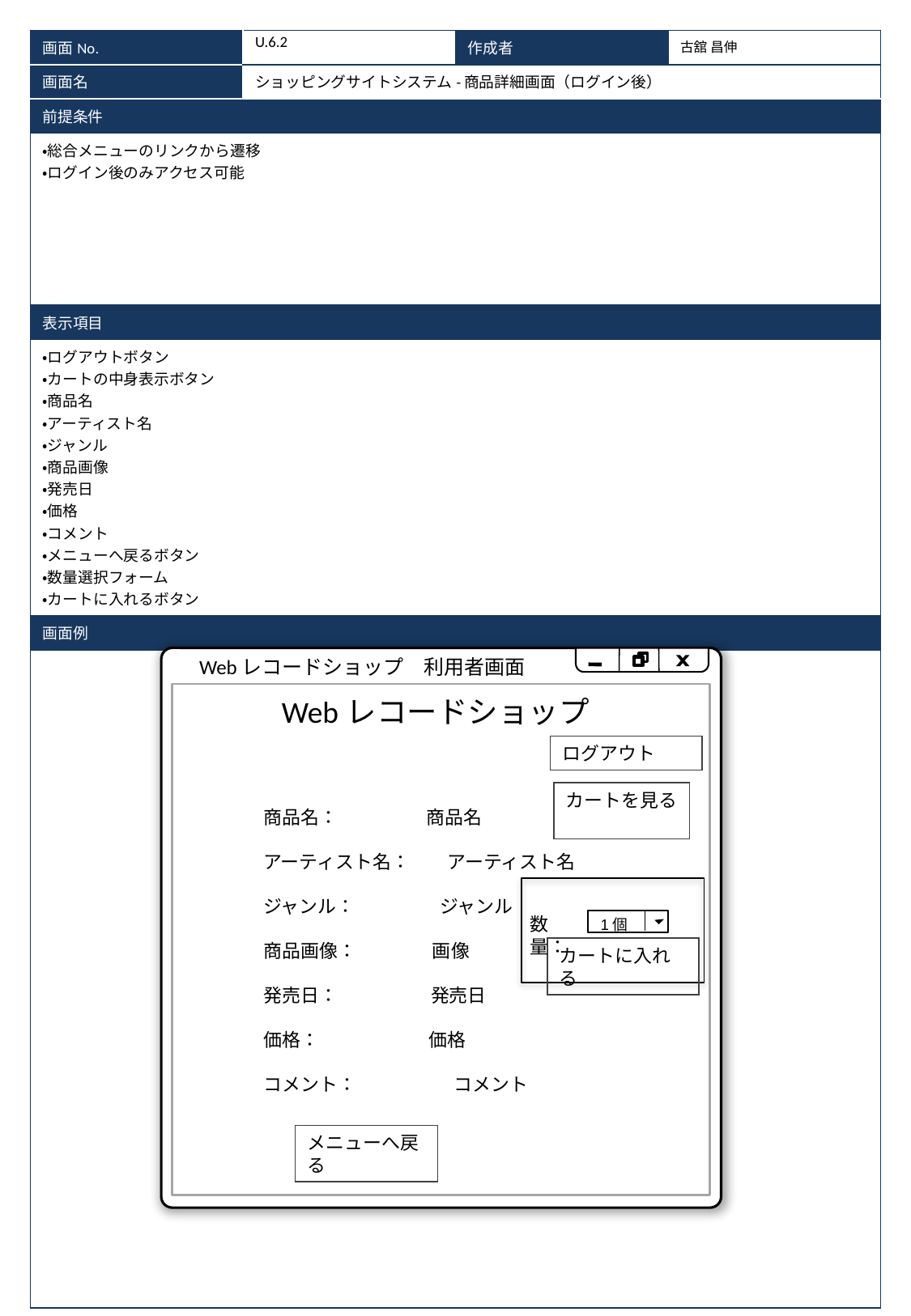

| 画面No. | U.6.2 | 作成者 | 古舘 昌伸 |
| --- | --- | --- | --- |
| 画面名 | ショッピングサイトシステム-商品詳細画面（ログイン後） |  |  |
| 前提条件 |  |  |  |
| ・総合メニューのリンクから遷移 ・ログイン後のみアクセス可能 |  |  |  |
| 表示項目 |  |  |  |
| ・ログアウトボタン ・カートの中身表示ボタン ・商品名 ・アーティスト名 ・ジャンル ・商品画像 ・発売日 ・価格 ・コメント ・メニューへ戻るボタン ・数量選択フォーム ・カートに入れるボタン |  |  |  |
| 画面例 |  |  |  |
|  |  |  |  |

Webレコードショップ　利用者画面

Webレコードショップ
ログアウト
カートを見る
商品名：                     商品名

アーティスト名：         アーティスト名

ジャンル：                    ジャンル

商品画像：                  画像

発売日：                      発売日

価格：                          価格

コメント：                       コメント

数量：
1個

カートに入れる
メニューへ戻る